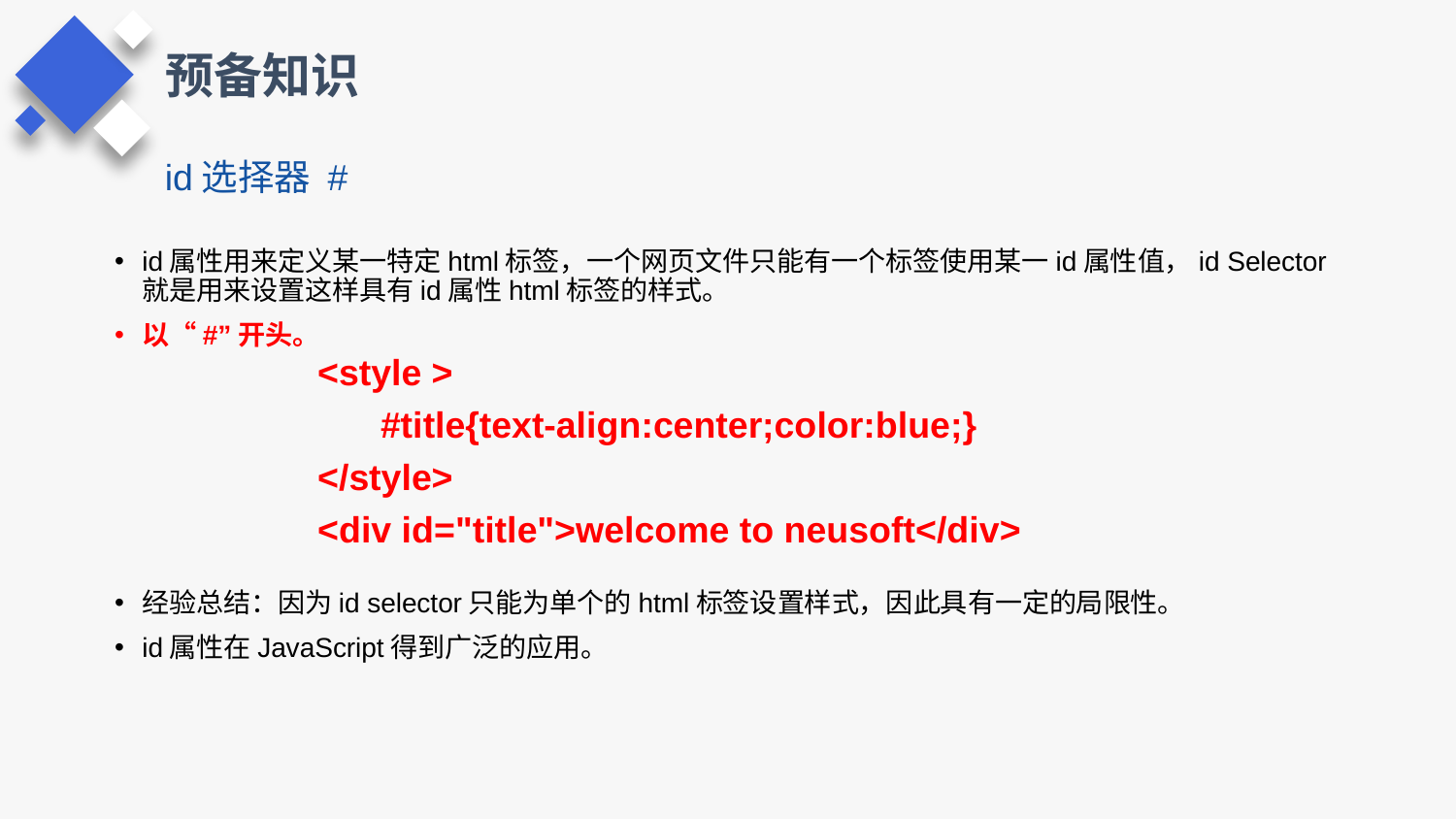

预备知识

# id选择器 #
id属性用来定义某一特定html标签，一个网页文件只能有一个标签使用某一id属性值，id Selector就是用来设置这样具有id属性html标签的样式。
以“#”开头。

经验总结：因为id selector只能为单个的html标签设置样式，因此具有一定的局限性。
id属性在JavaScript得到广泛的应用。
<style >
	#title{text-align:center;color:blue;}
</style>
<div id="title">welcome to neusoft</div>